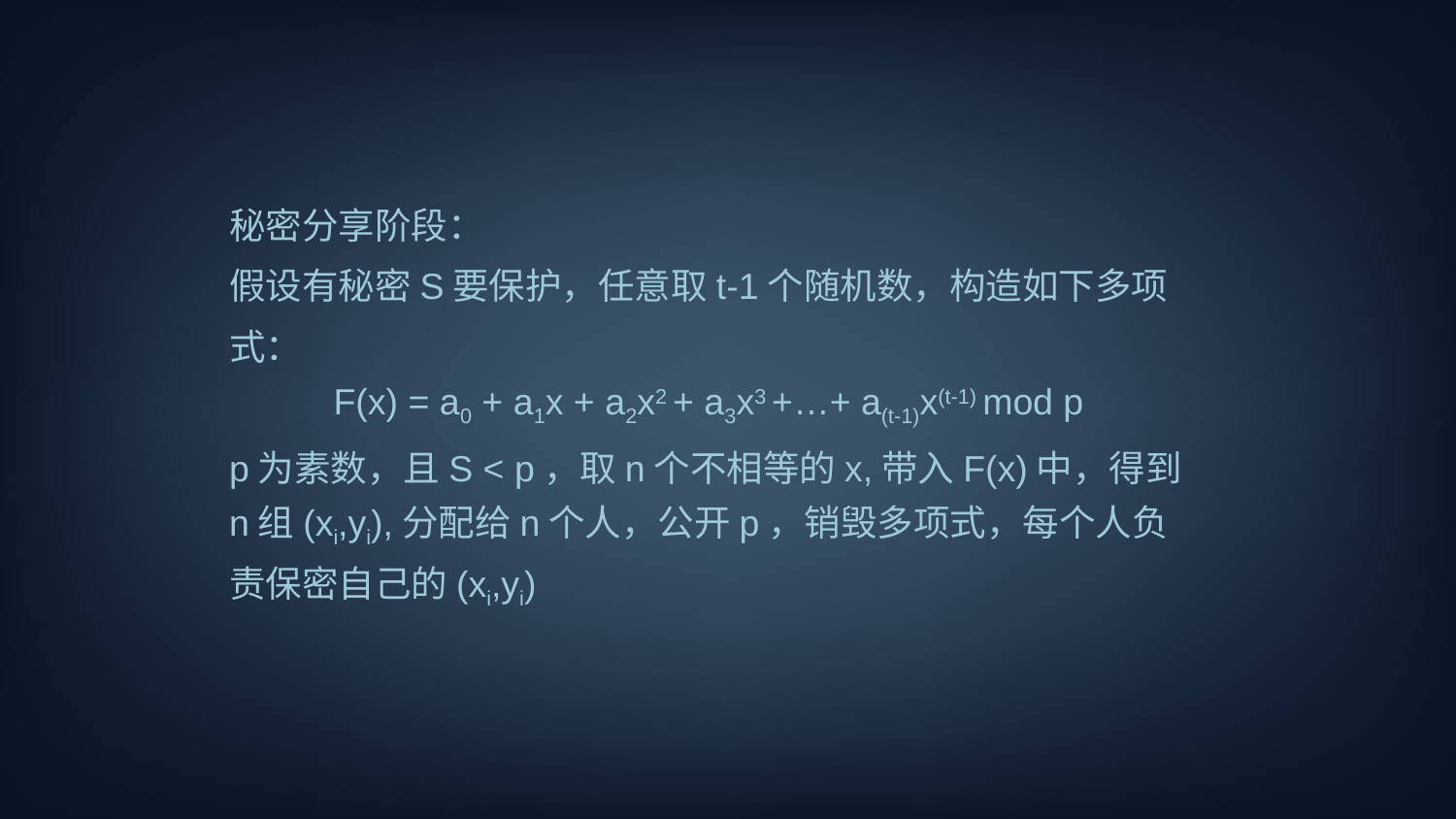

秘密分享阶段：
假设有秘密S要保护，任意取t-1个随机数，构造如下多项式：
F(x) = a0 + a1x + a2x2 + a3x3 +…+ a(t-1)x(t-1) mod p
p为素数，且S < p，取n个不相等的x,带入F(x)中，得到n组(xi,yi),分配给n个人，公开p，销毁多项式，每个人负责保密自己的(xi,yi)